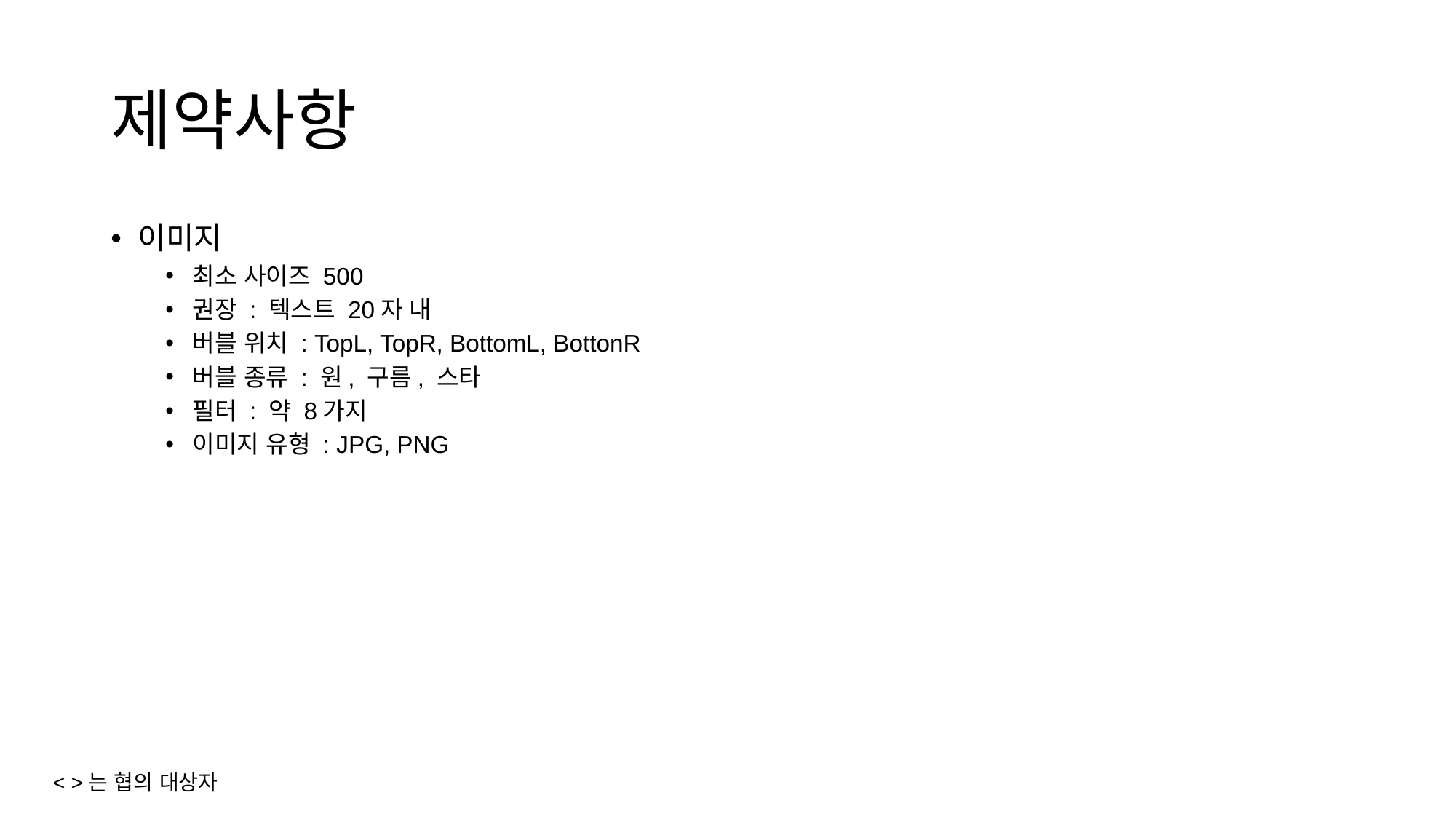

# 제약사항
이미지
최소 사이즈 500
권장 : 텍스트 20자 내
버블 위치 : TopL, TopR, BottomL, BottonR
버블 종류 : 원, 구름, 스타
필터 : 약 8가지
이미지 유형 : JPG, PNG

< >는 협의 대상자